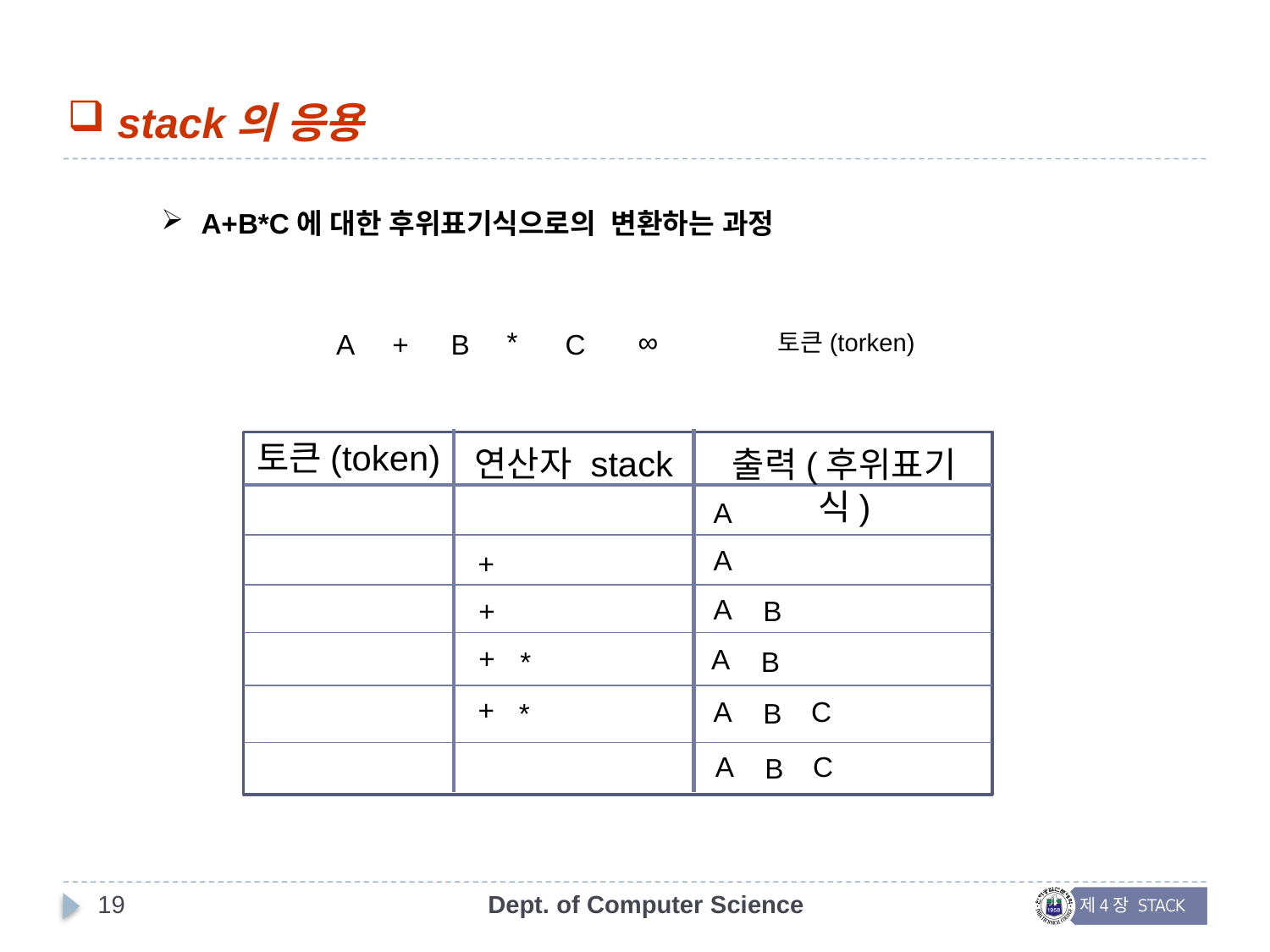

stack의 응용
A+B*C에 대한 후위표기식으로의  변환하는 과정
*
 ∞
B
 C
토큰(torken)
A
 +
토큰(token)

연산자 stack
출력(후위표기식)
A
A
 +
A
 +
B
 +
A
*
B
 +
A
 C
*
B
A
 C
B
19
Dept. of Computer Science